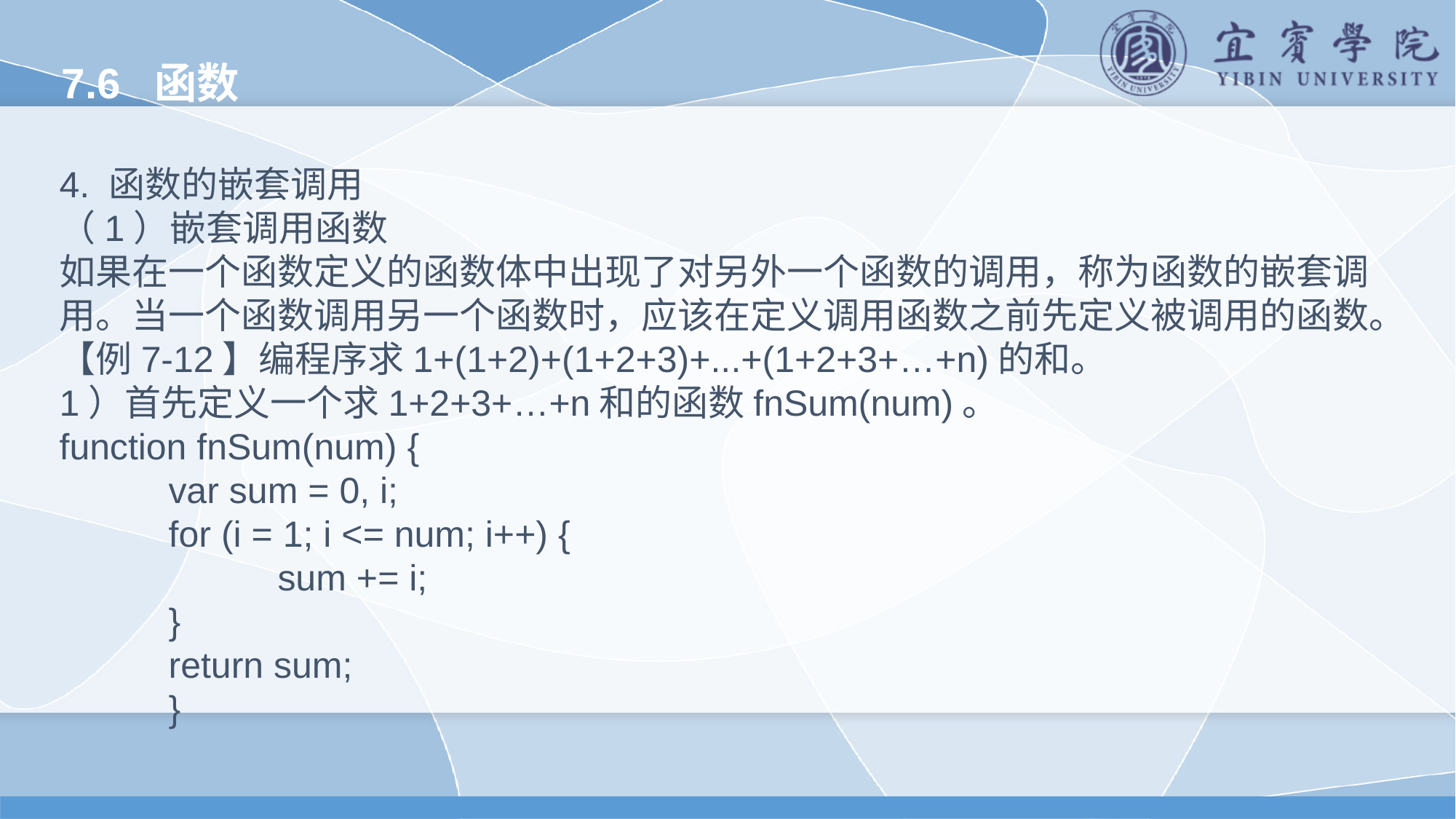

7.6  函数
4. 函数的嵌套调用
（1）嵌套调用函数
如果在一个函数定义的函数体中出现了对另外一个函数的调用，称为函数的嵌套调用。当一个函数调用另一个函数时，应该在定义调用函数之前先定义被调用的函数。
【例7-12】编程序求1+(1+2)+(1+2+3)+...+(1+2+3+…+n)的和。
1）首先定义一个求1+2+3+…+n和的函数fnSum(num)。
function fnSum(num) {
	var sum = 0, i;
	for (i = 1; i <= num; i++) {
		sum += i;
	}
	return sum;
	}